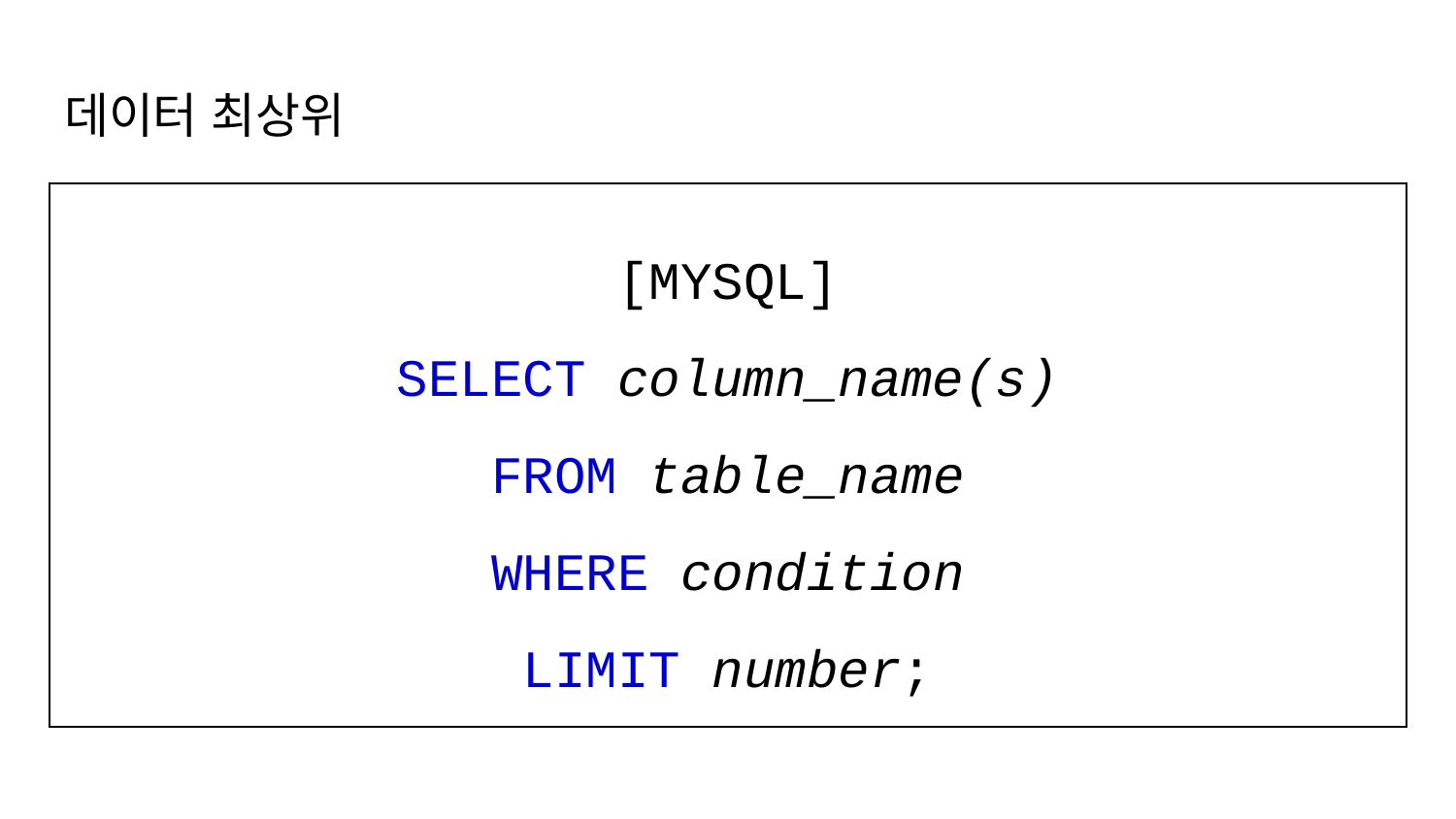

# 데이터 최상위
[MYSQL]
SELECT column_name(s)
FROM table_name
WHERE condition
LIMIT number;